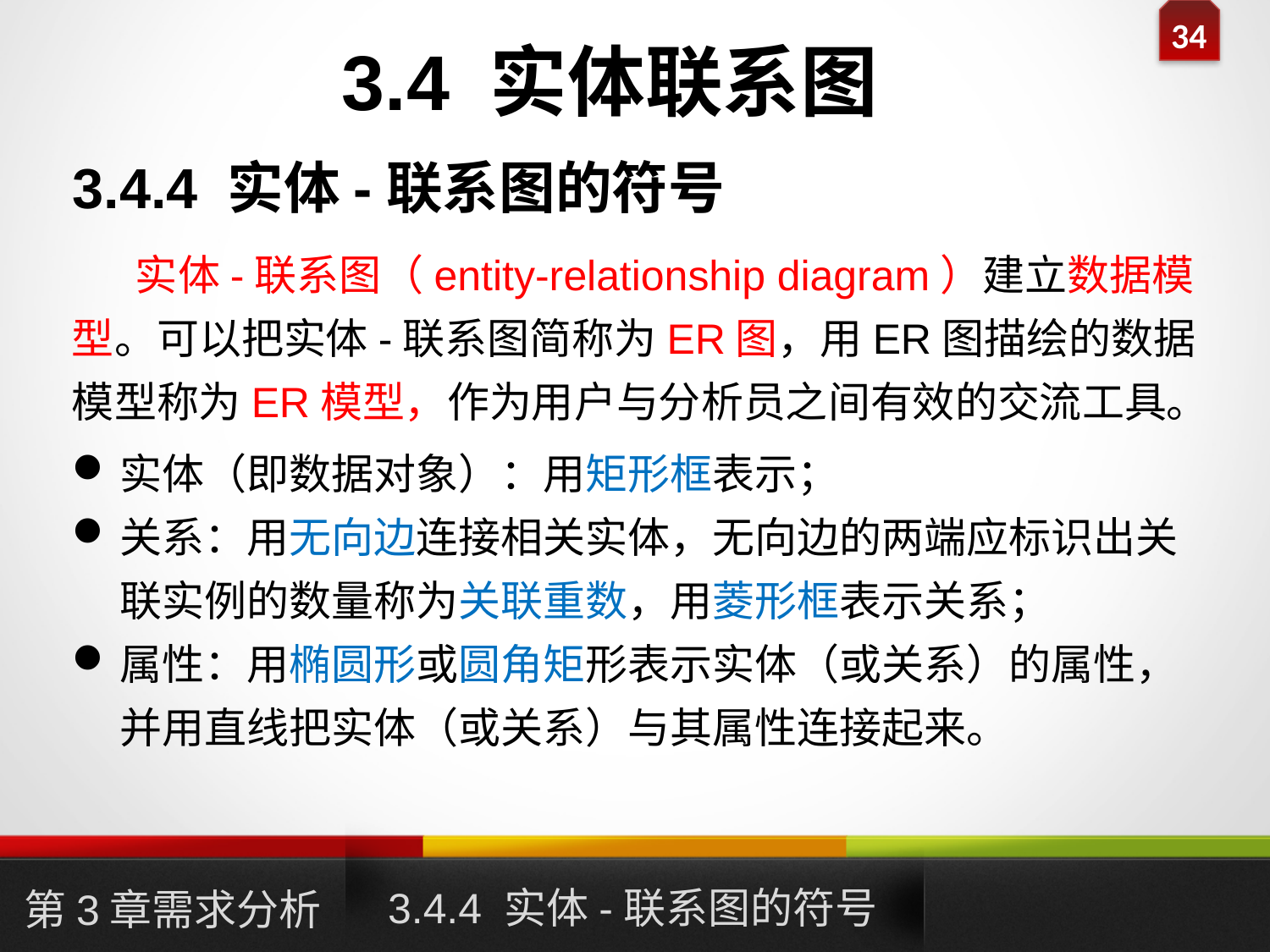

# 3.4 实体联系图
3.4.4 实体-联系图的符号
实体-联系图（entity-relationship diagram）建立数据模型。可以把实体-联系图简称为ER图，用ER图描绘的数据模型称为ER模型，作为用户与分析员之间有效的交流工具。
实体（即数据对象）：用矩形框表示；
关系：用无向边连接相关实体，无向边的两端应标识出关联实例的数量称为关联重数，用菱形框表示关系；
属性：用椭圆形或圆角矩形表示实体（或关系）的属性，并用直线把实体（或关系）与其属性连接起来。
3.4.4 实体-联系图的符号
第3章需求分析